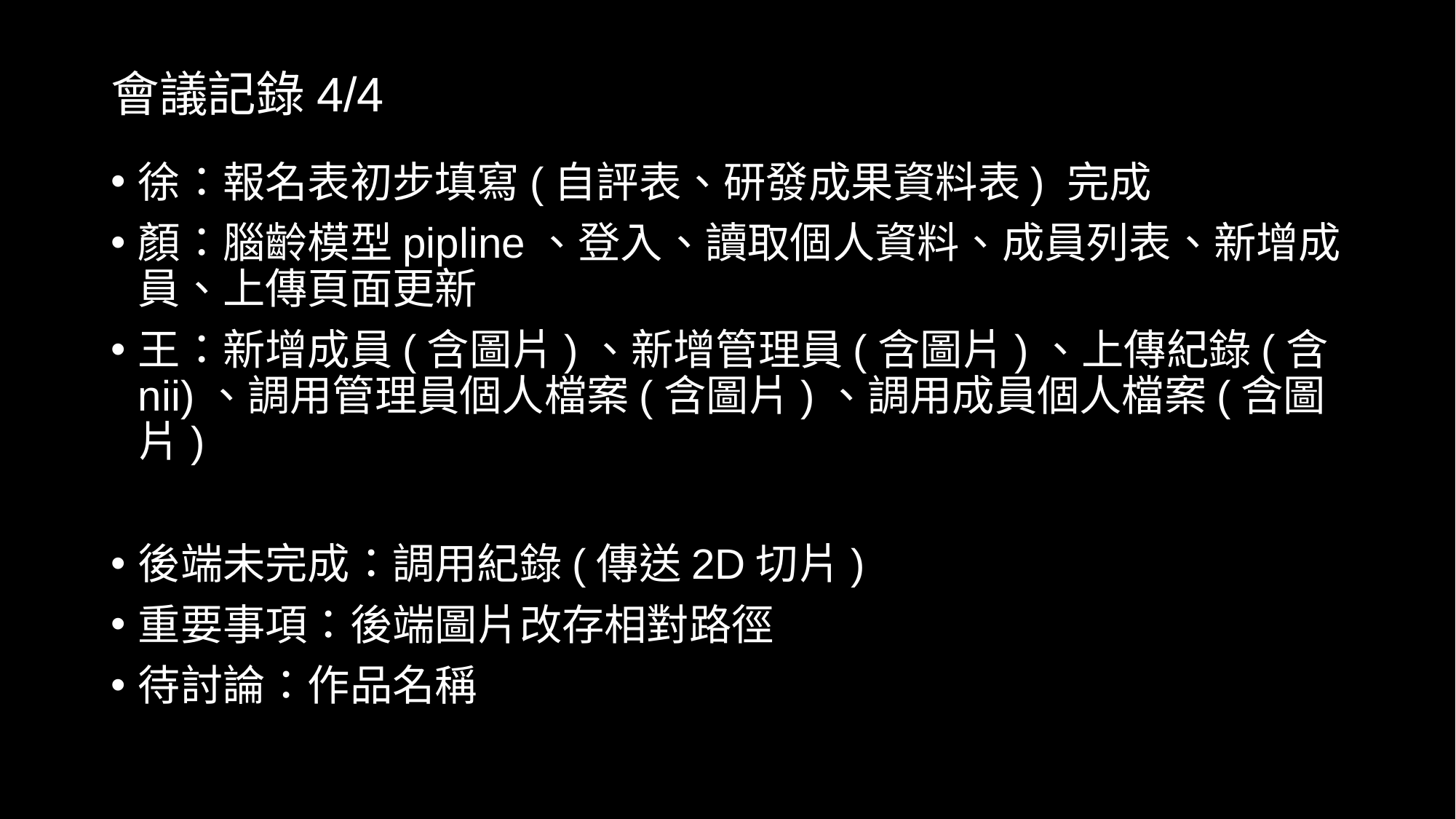

# 會議記錄4/4
徐：報名表初步填寫(自評表、研發成果資料表) 完成
顏：腦齡模型pipline、登入、讀取個人資料、成員列表、新增成員、上傳頁面更新
王：新增成員(含圖片)、新增管理員(含圖片)、上傳紀錄(含nii)、調用管理員個人檔案(含圖片)、調用成員個人檔案(含圖片)

後端未完成：調用紀錄(傳送2D切片)
重要事項：後端圖片改存相對路徑
待討論：作品名稱